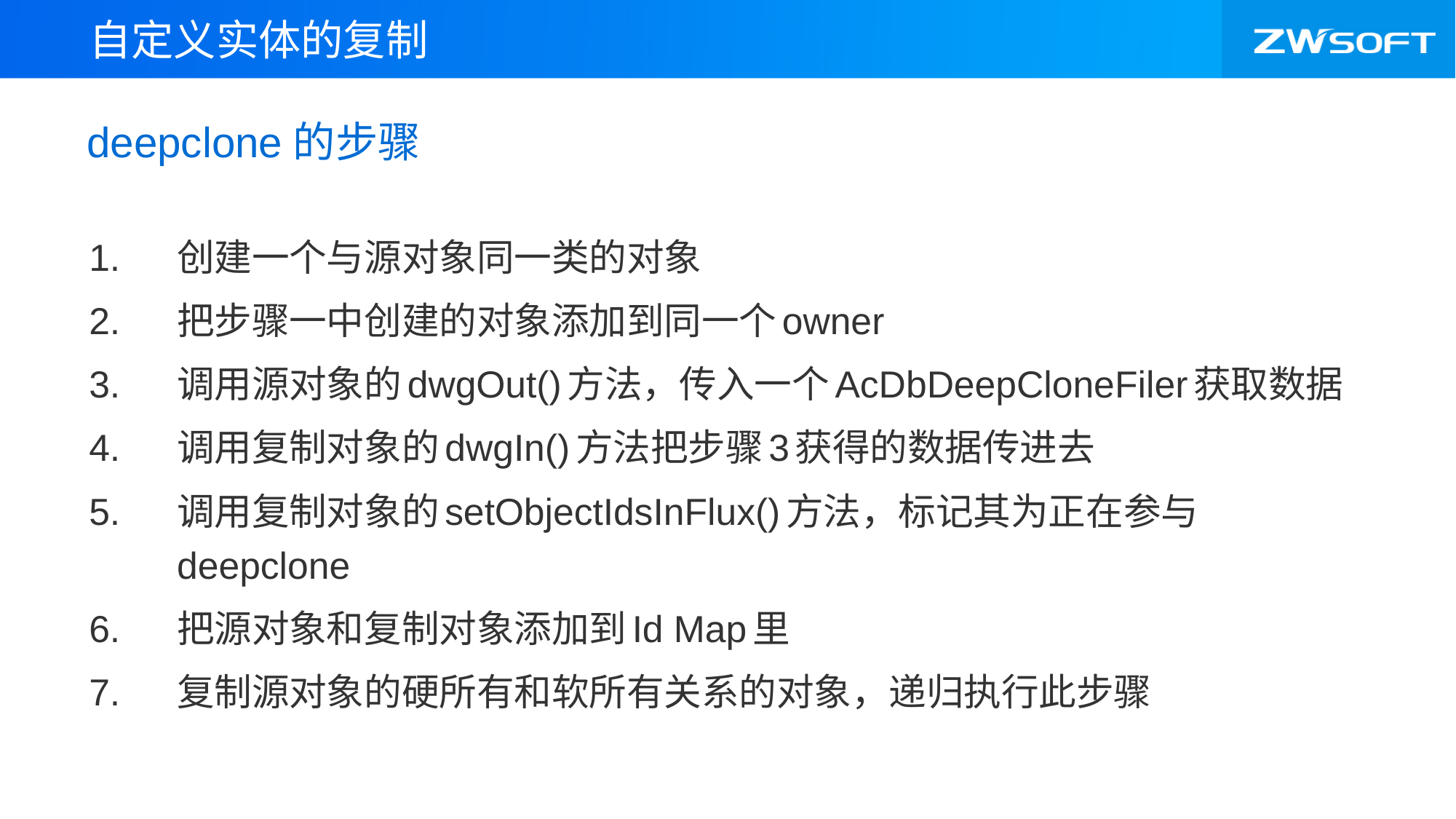

自定义实体的复制
# deepclone的步骤
创建一个与源对象同一类的对象
把步骤一中创建的对象添加到同一个owner
调用源对象的dwgOut()方法，传入一个AcDbDeepCloneFiler获取数据
调用复制对象的dwgIn()方法把步骤3获得的数据传进去
调用复制对象的setObjectIdsInFlux()方法，标记其为正在参与deepclone
把源对象和复制对象添加到Id Map里
复制源对象的硬所有和软所有关系的对象，递归执行此步骤